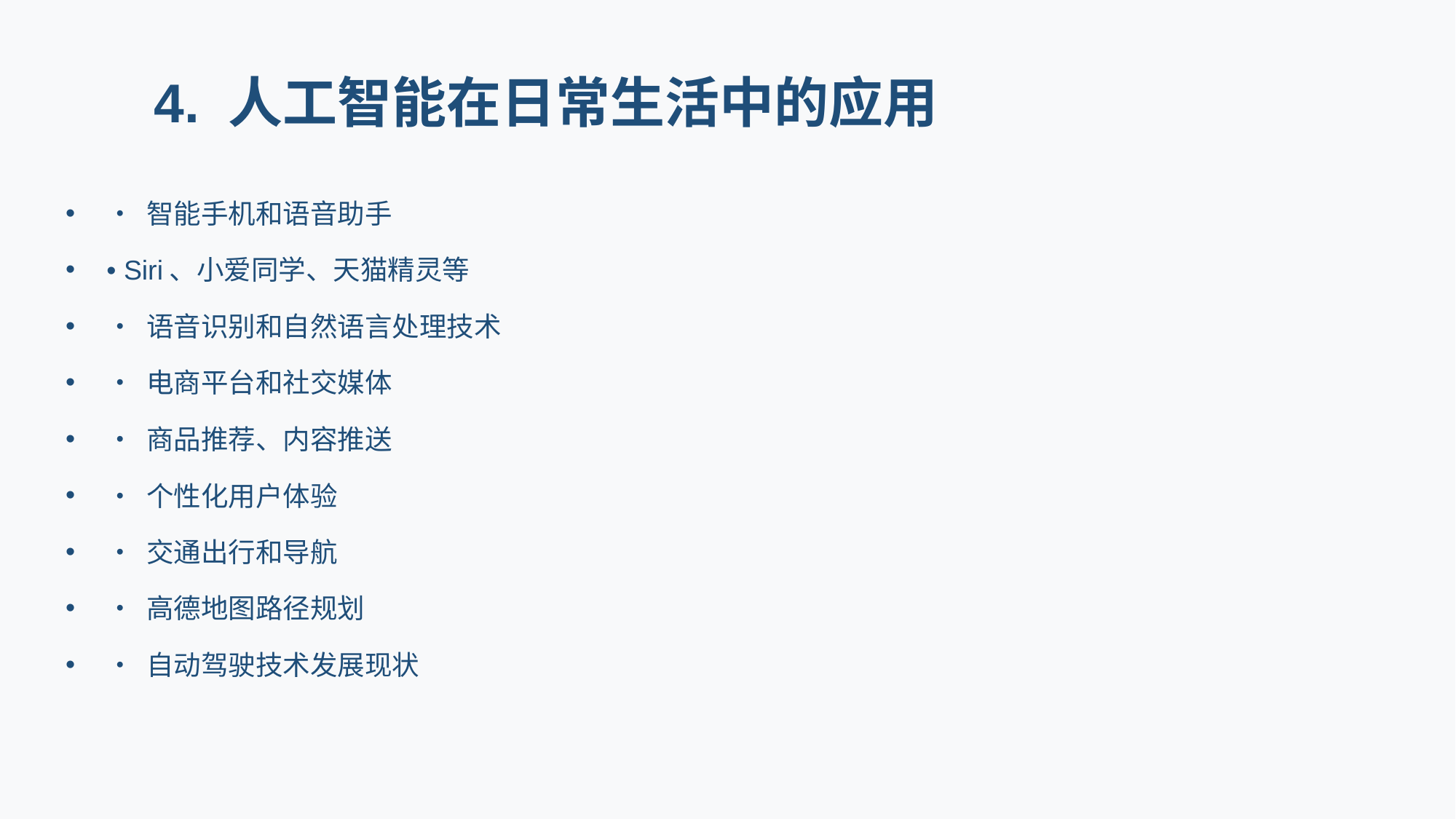

# 4. 人工智能在日常生活中的应用
• 智能手机和语音助手
• Siri、小爱同学、天猫精灵等
• 语音识别和自然语言处理技术
• 电商平台和社交媒体
• 商品推荐、内容推送
• 个性化用户体验
• 交通出行和导航
• 高德地图路径规划
• 自动驾驶技术发展现状